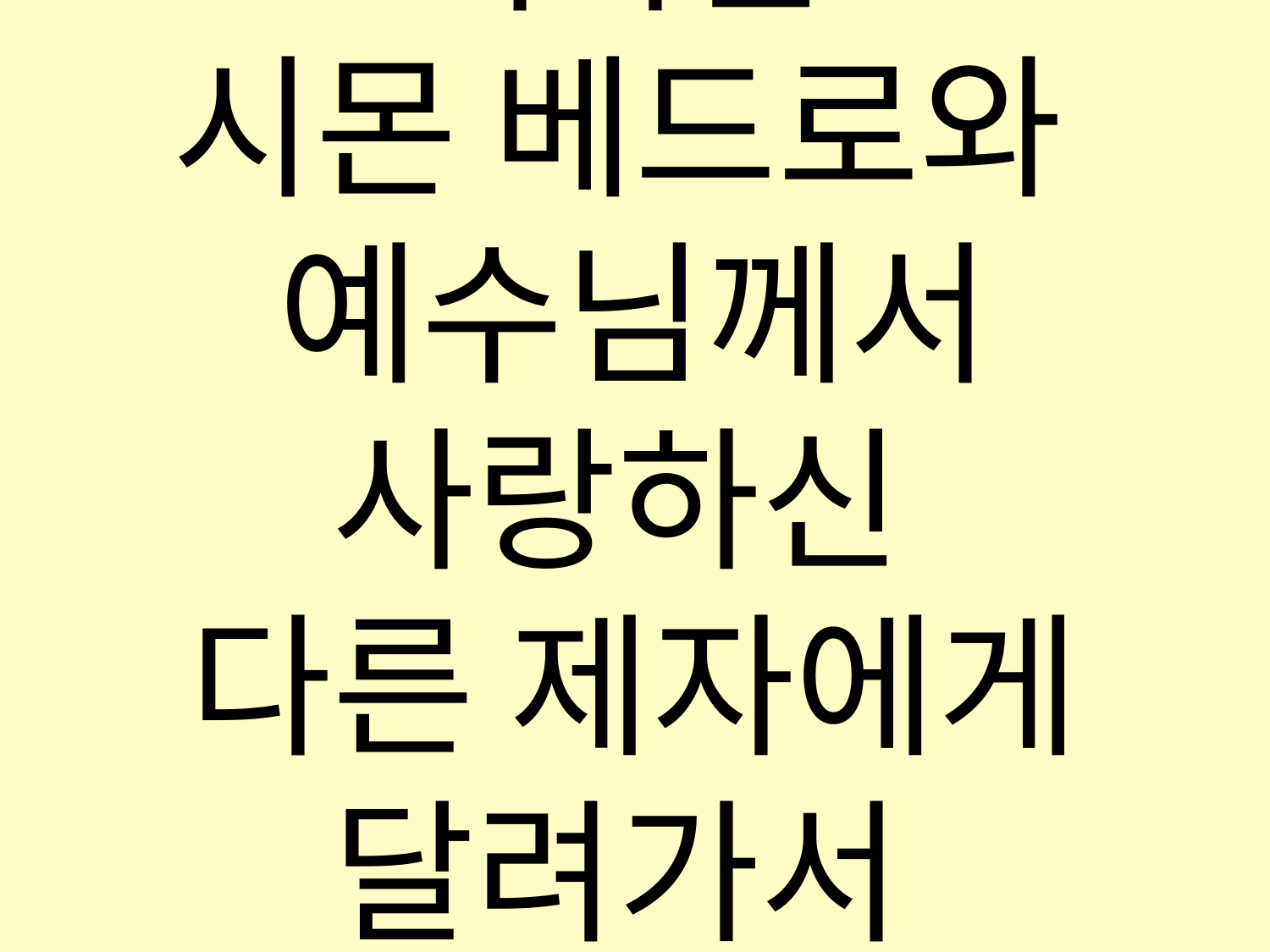

있었다. 그래서 그 여자는
시몬 베드로와
예수님께서 사랑하신
다른 제자에게 달려가서
말하였다. “누가 주님을